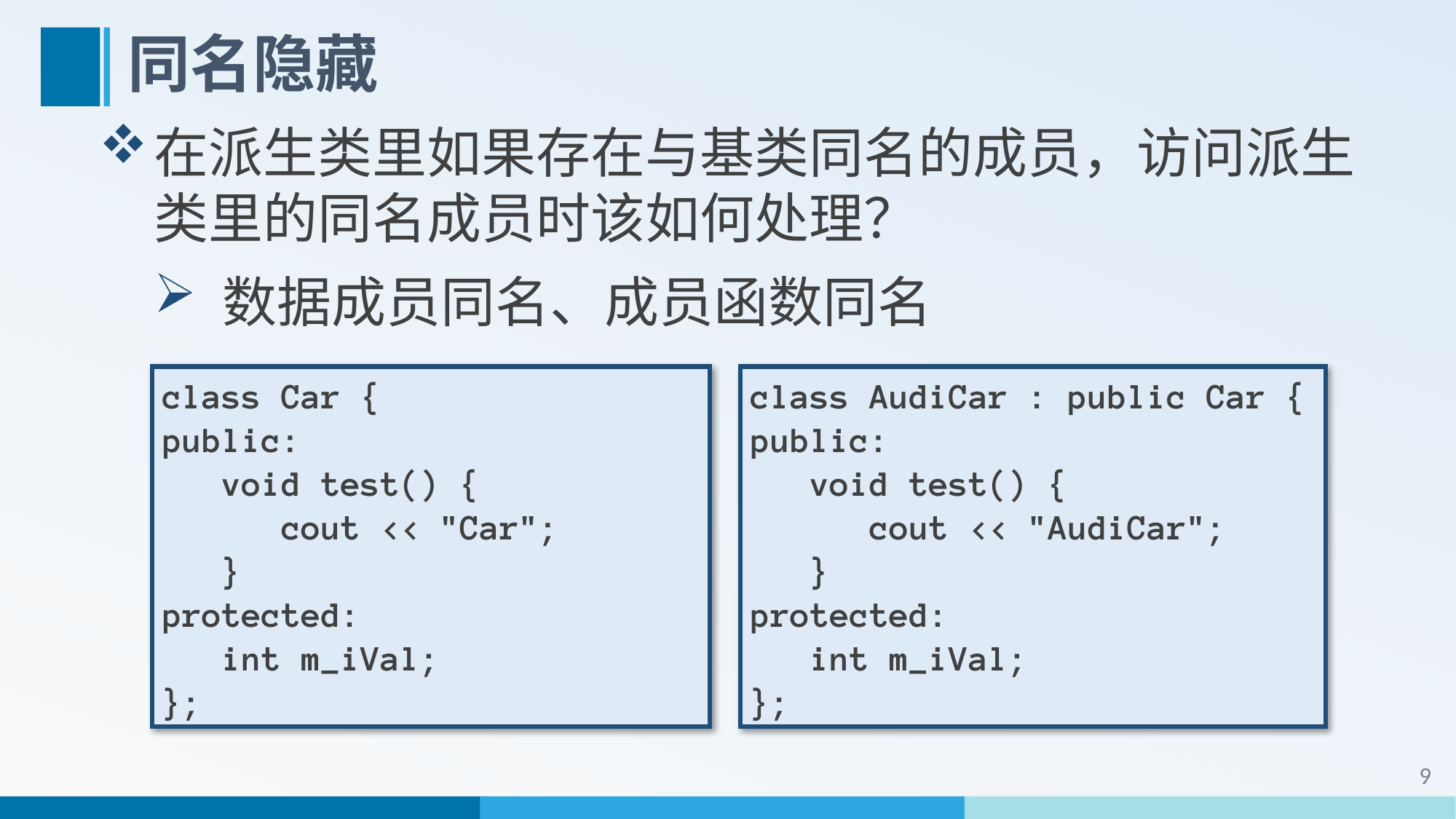

# 同名隐藏
在派生类里如果存在与基类同名的成员，访问派生类里的同名成员时该如何处理？
数据成员同名、成员函数同名
class Car {
public:
   void test() {
      cout << "Car";
   }
protected:
   int m_iVal;
};
class AudiCar : public Car {
public:
   void test() {
      cout << "AudiCar";
   }
protected:
   int m_iVal;
};